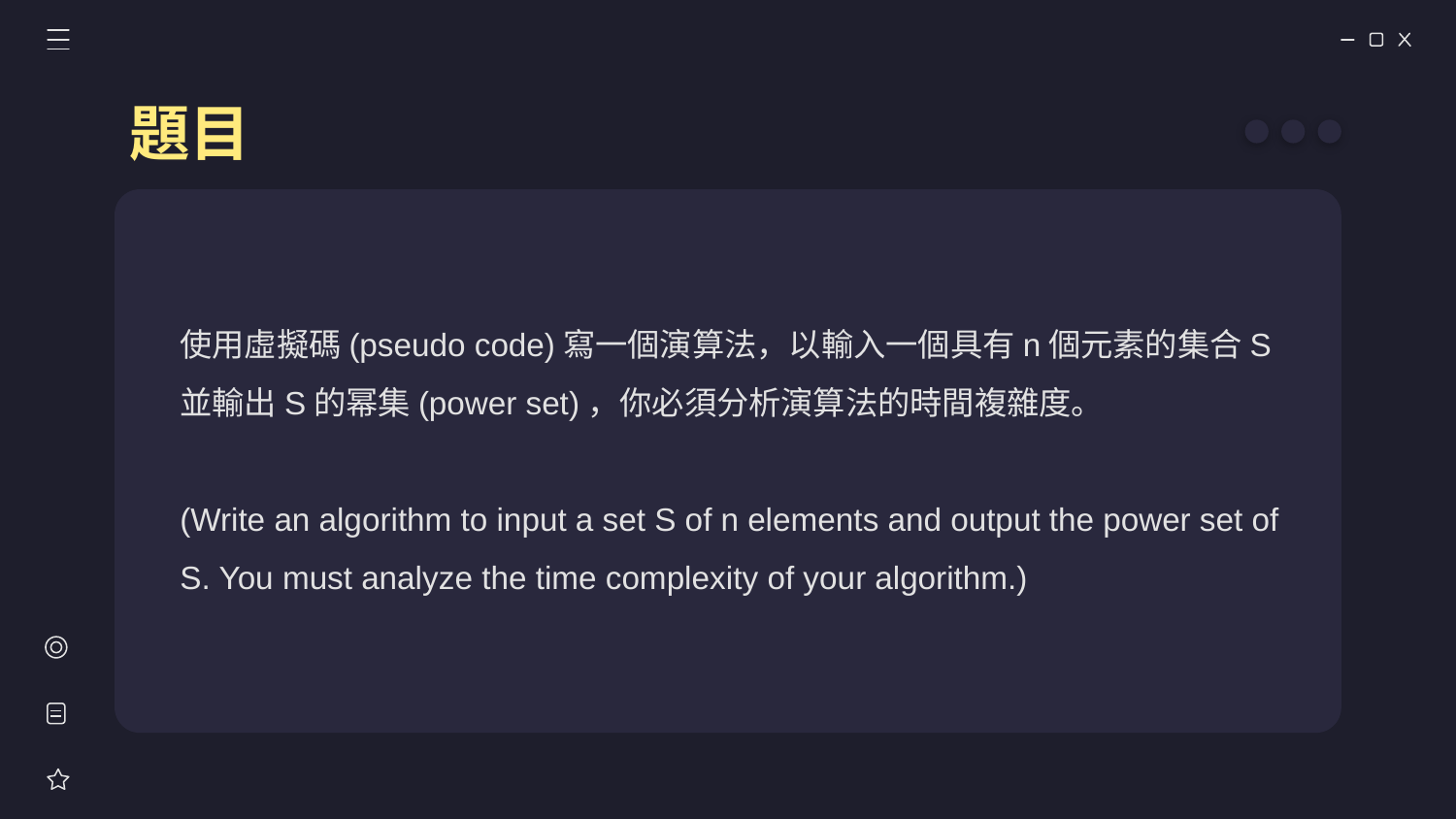

# 題目

使用虛擬碼(pseudo code)寫一個演算法，以輸入一個具有n個元素的集合S
並輸出S的幂集(power set)，你必須分析演算法的時間複雜度。

(Write an algorithm to input a set S of n elements and output the power set of S. You must analyze the time complexity of your algorithm.)